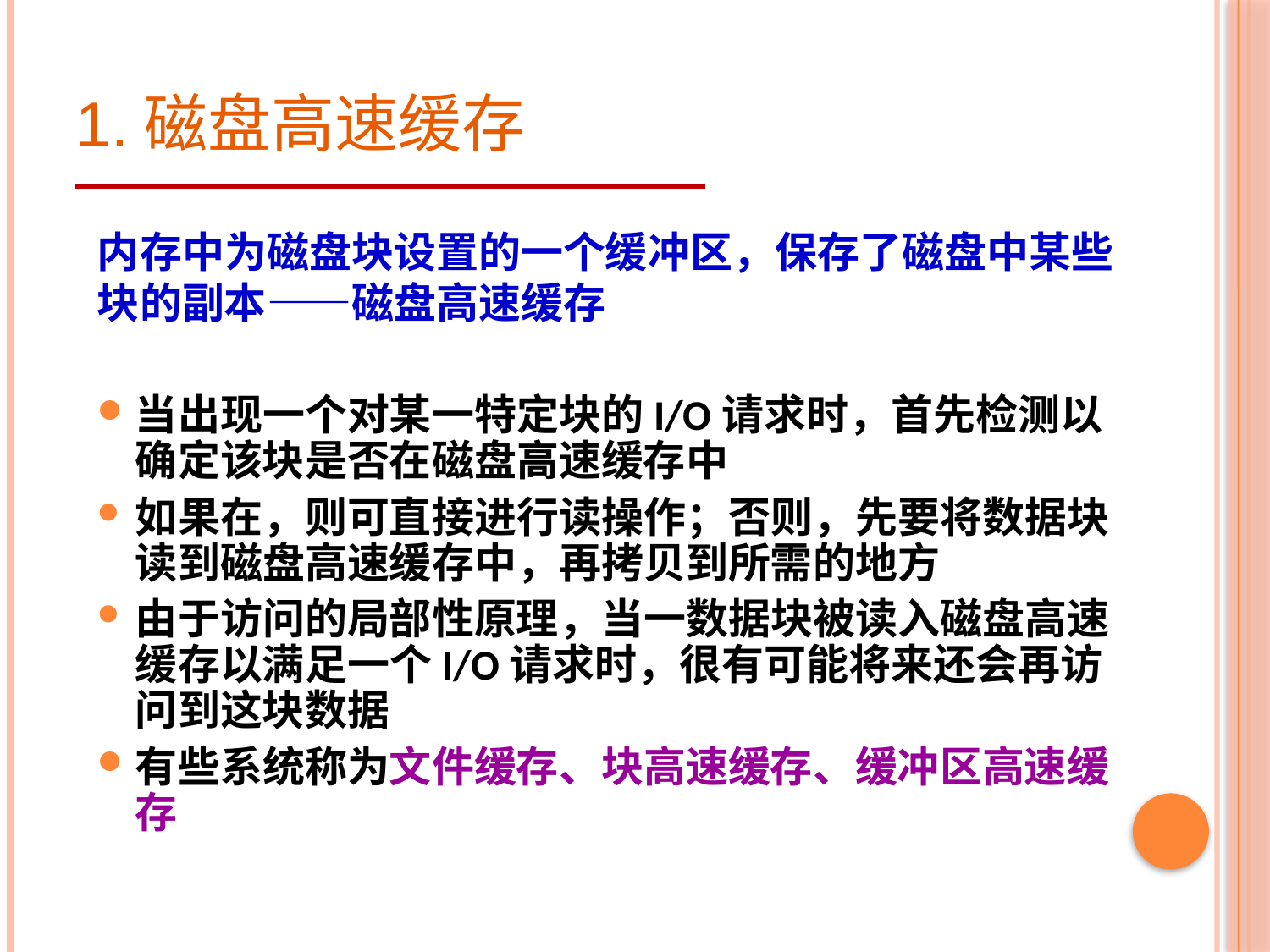

# 1.磁盘高速缓存
内存中为磁盘块设置的一个缓冲区，保存了磁盘中某些块的副本——磁盘高速缓存

当出现一个对某一特定块的I/O请求时，首先检测以确定该块是否在磁盘高速缓存中
如果在，则可直接进行读操作；否则，先要将数据块读到磁盘高速缓存中，再拷贝到所需的地方
由于访问的局部性原理，当一数据块被读入磁盘高速缓存以满足一个I/O请求时，很有可能将来还会再访问到这块数据
有些系统称为文件缓存、块高速缓存、缓冲区高速缓存